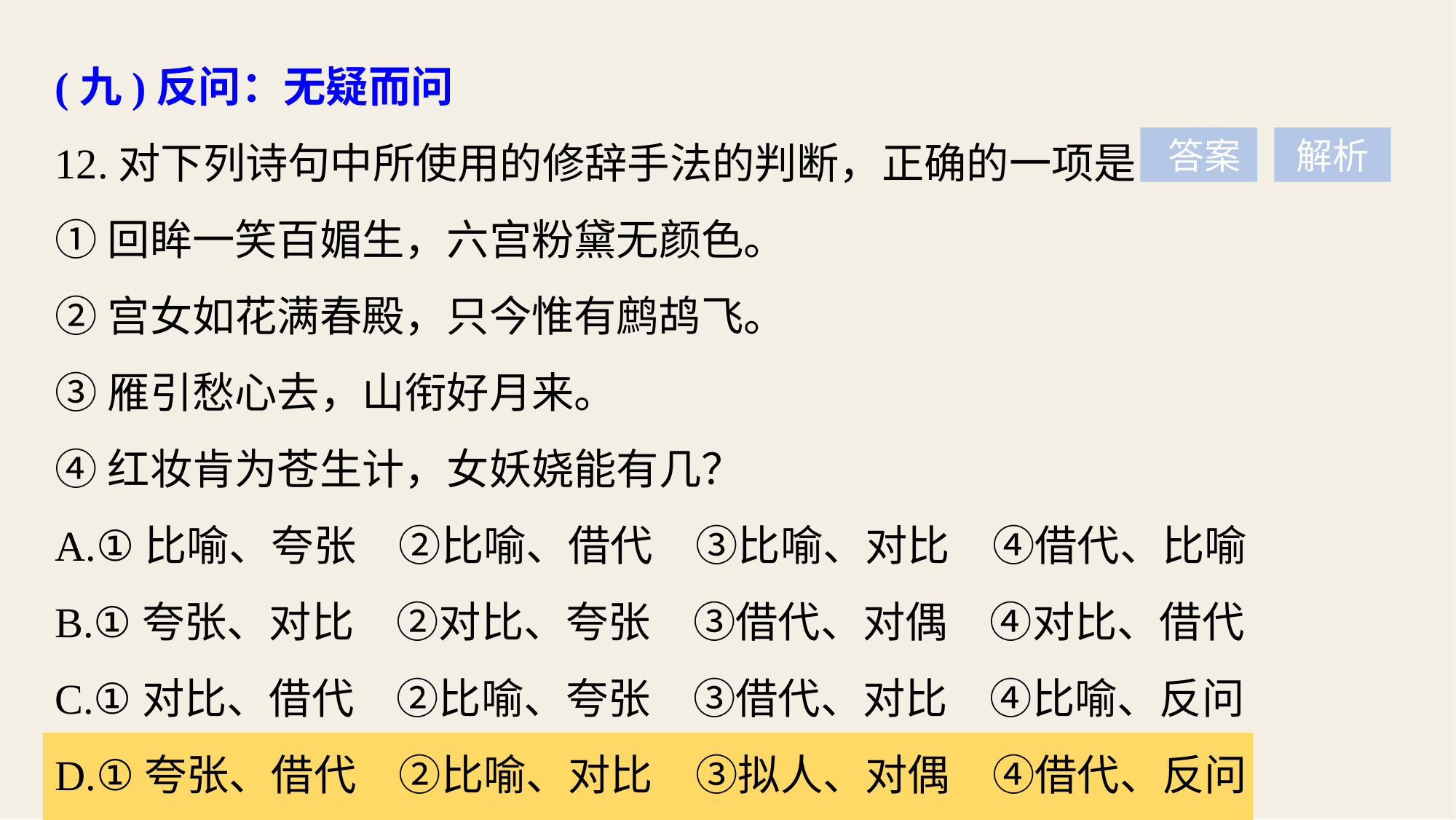

(九)反问：无疑而问
12.对下列诗句中所使用的修辞手法的判断，正确的一项是
①回眸一笑百媚生，六宫粉黛无颜色。
②宫女如花满春殿，只今惟有鹧鸪飞。
③雁引愁心去，山衔好月来。
④红妆肯为苍生计，女妖娆能有几？
A.①比喻、夸张　②比喻、借代　③比喻、对比　④借代、比喻
B.①夸张、对比　②对比、夸张　③借代、对偶　④对比、借代
C.①对比、借代　②比喻、夸张　③借代、对比　④比喻、反问
D.①夸张、借代　②比喻、对比　③拟人、对偶　④借代、反问
 答案
解析